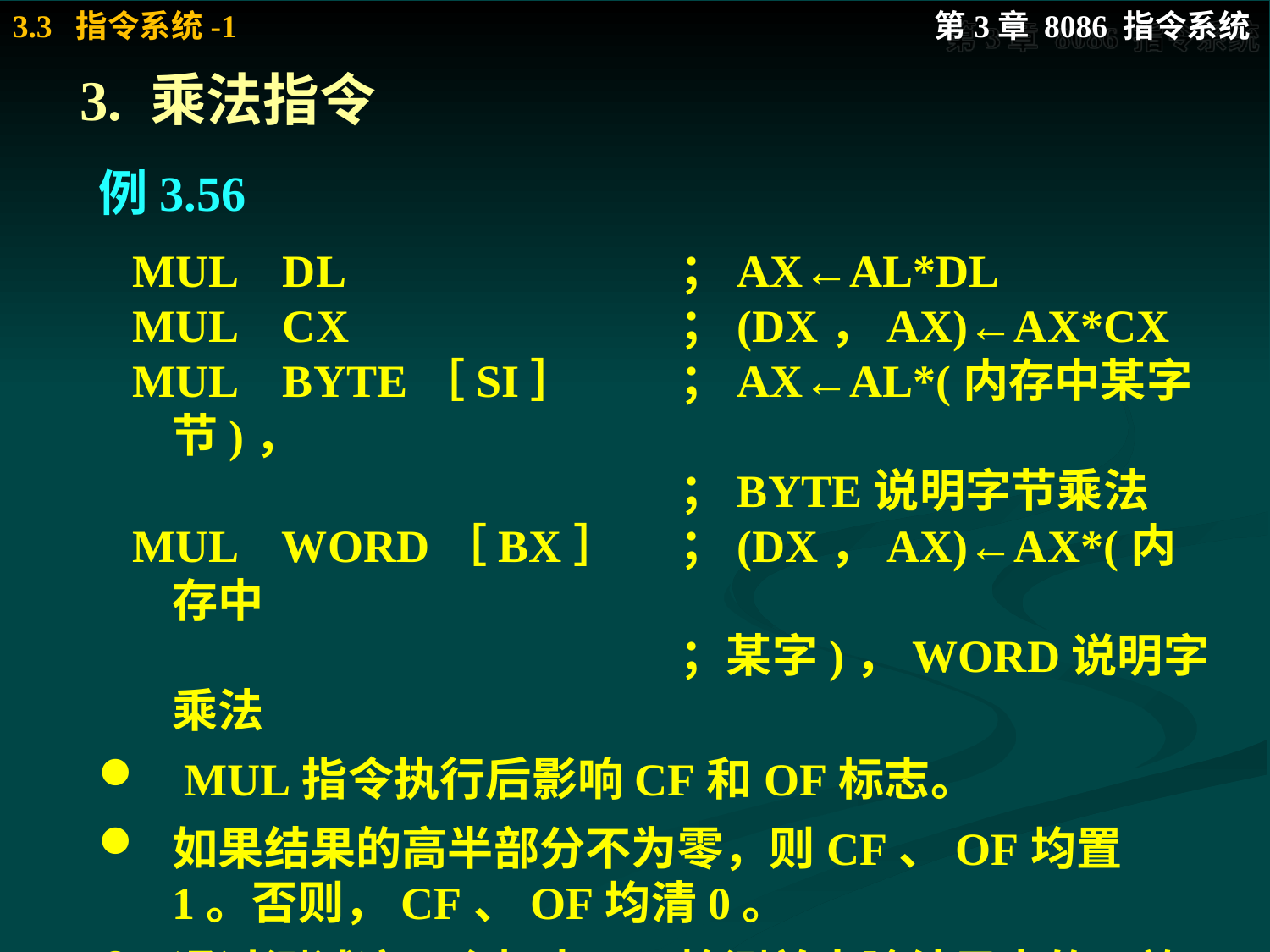

# 3. 乘法指令
例3.56
   MUL    DL			；AX←AL*DL
   MUL    CX			；(DX，AX)←AX*CX
   MUL    BYTE［SI］	；AX←AL*(内存中某字节)，
					；BYTE说明字节乘法
   MUL    WORD［BX］	；(DX，AX)←AX*(内存中
					；某字)，WORD说明字乘法
 MUL指令执行后影响CF和OF标志。
如果结果的高半部分不为零，则CF、OF均置1。否则，CF、OF均清0。
通过测试这两个标志，可检测并去除结果中的无效前导零。